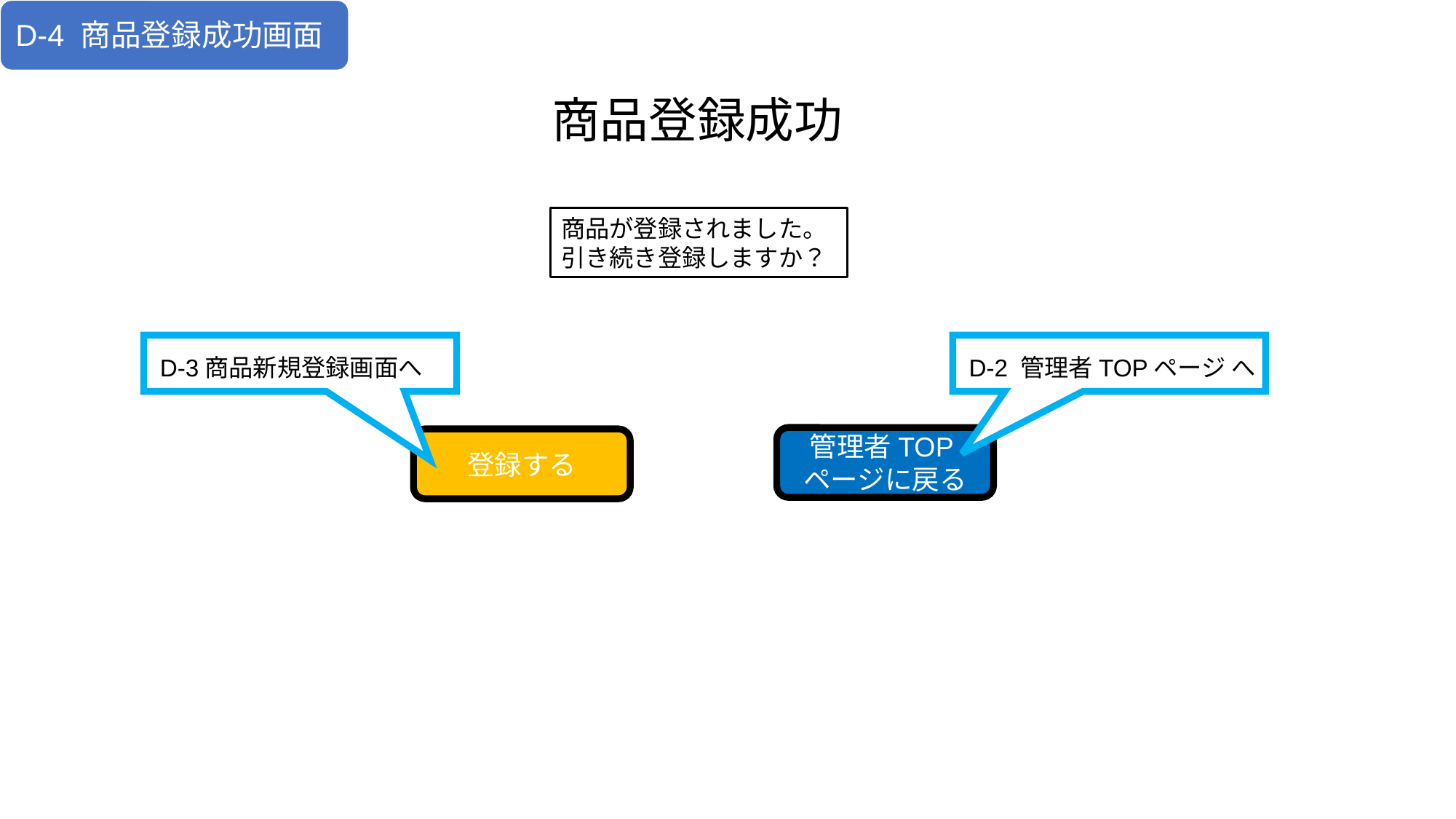

D-4 商品登録成功画面

商品登録成功
商品が登録されました。
引き続き登録しますか？

D-3商品新規登録画面へ

D-2 管理者TOPページ へ

管理者TOPページに戻る
登録する